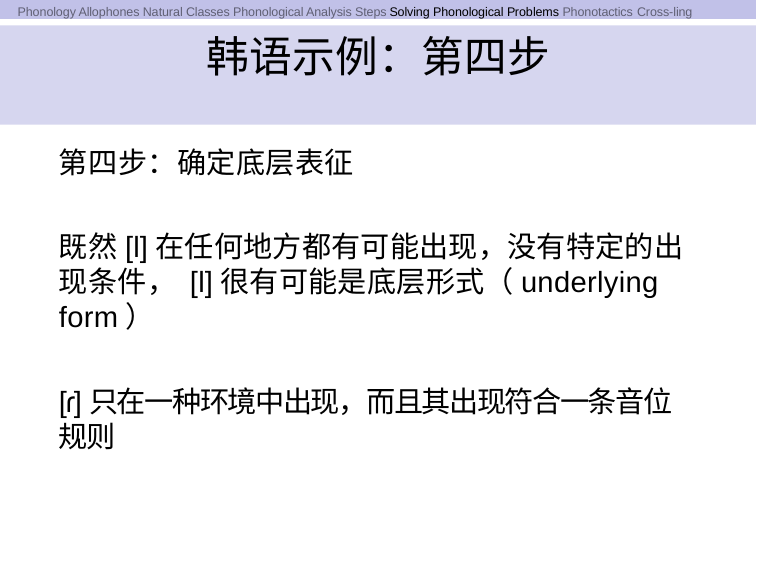

Phonology Allophones Natural Classes Phonological Analysis Steps Solving Phonological Problems Phonotactics Cross-ling
# 韩语示例：第四步
第四步：确定底层表征

既然[l]在任何地方都有可能出现，没有特定的出现条件， [l]很有可能是底层形式（underlying form）

[ɾ]只在一种环境中出现，而且其出现符合一条音位规则